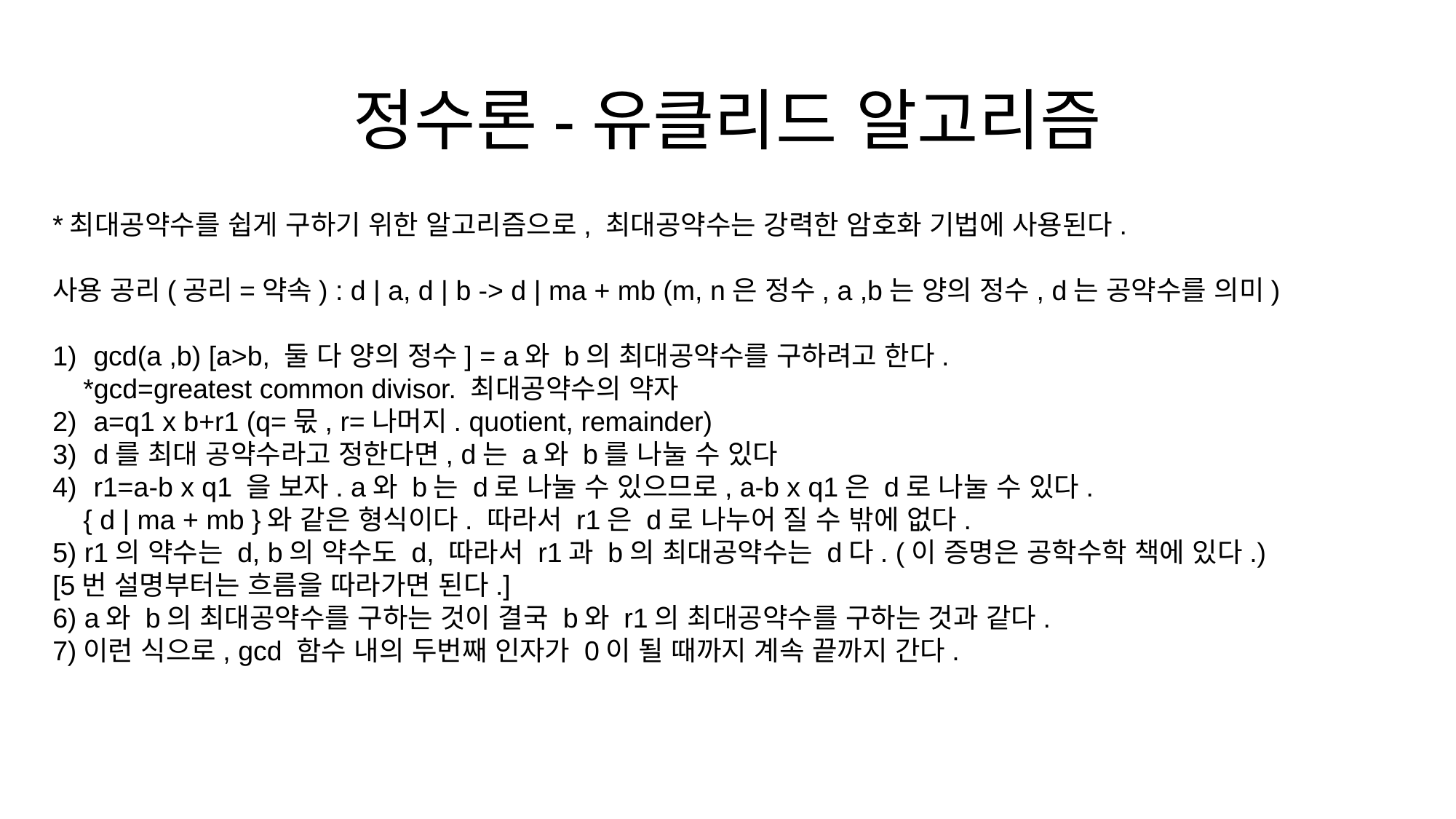

# 정수론-유클리드 알고리즘
*최대공약수를 쉽게 구하기 위한 알고리즘으로, 최대공약수는 강력한 암호화 기법에 사용된다.

사용 공리(공리=약속) : d | a, d | b -> d | ma + mb (m, n은 정수, a ,b는 양의 정수, d는 공약수를 의미)

gcd(a ,b) [a>b, 둘 다 양의 정수] = a와 b의 최대공약수를 구하려고 한다.
    *gcd=greatest common divisor. 최대공약수의 약자
a=q1 x b+r1 (q=묷, r=나머지. quotient, remainder)
d를 최대 공약수라고 정한다면, d는 a와 b를 나눌 수 있다
r1=a-b x q1 을 보자. a와 b는 d로 나눌 수 있으므로, a-b x q1은 d로 나눌 수 있다.
    { d | ma + mb }와 같은 형식이다. 따라서 r1은 d로 나누어 질 수 밖에 없다.
5) r1의 약수는 d, b의 약수도 d, 따라서 r1과 b의 최대공약수는 d다. (이 증명은 공학수학 책에 있다.)
[5번 설명부터는 흐름을 따라가면 된다.]
6) a와 b의 최대공약수를 구하는 것이 결국 b와 r1의 최대공약수를 구하는 것과 같다.
7)이런 식으로, gcd 함수 내의 두번째 인자가 0이 될 때까지 계속 끝까지 간다.